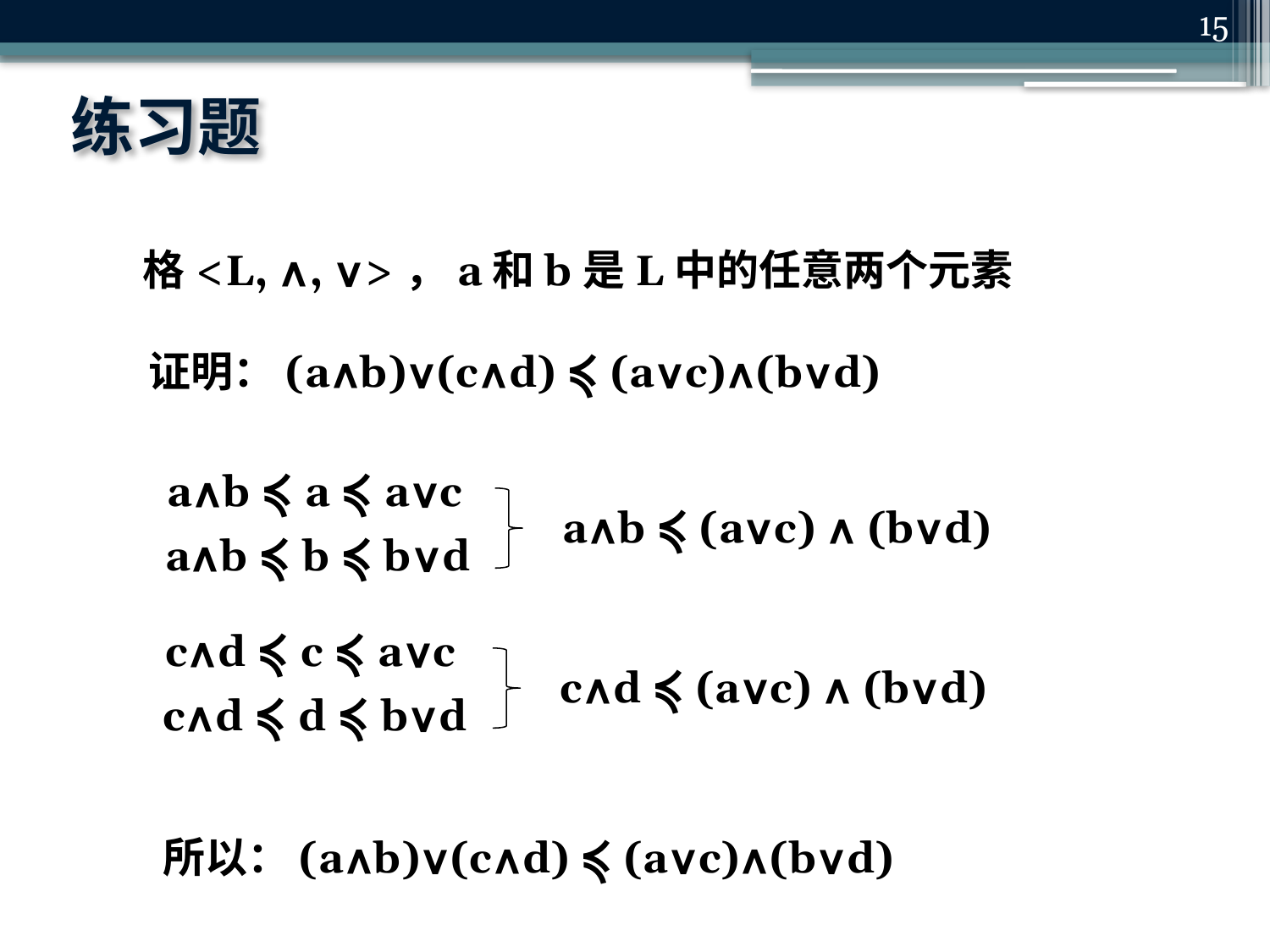

15
# 练习题
格<L, ∧, ∨>，a和b是L中的任意两个元素
证明：(a∧b)∨(c∧d) ≼ (a∨c)∧(b∨d)
a∧b ≼ a ≼ a∨c

a∧b ≼ (a∨c) ∧ (b∨d)
a∧b ≼ b ≼ b∨d
c∧d ≼ c ≼ a∨c

c∧d ≼ (a∨c) ∧ (b∨d)
c∧d ≼ d ≼ b∨d
所以：(a∧b)∨(c∧d) ≼ (a∨c)∧(b∨d)